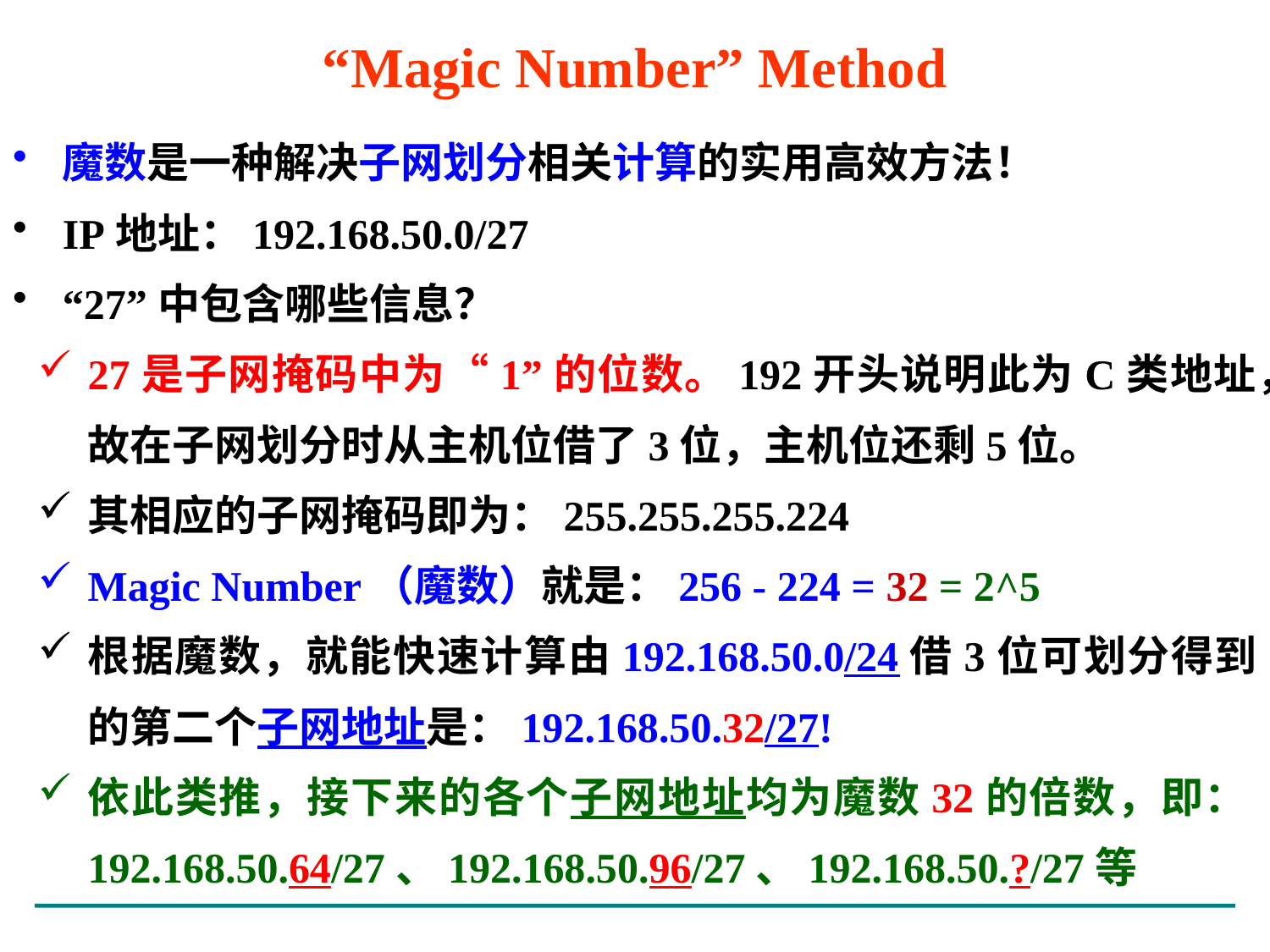

# “Magic Number” Method
魔数是一种解决子网划分相关计算的实用高效方法！
IP地址：192.168.50.0/27
“27”中包含哪些信息？
27是子网掩码中为“1”的位数。192开头说明此为C类地址，故在子网划分时从主机位借了3位，主机位还剩5位。
其相应的子网掩码即为：255.255.255.224
Magic Number（魔数）就是：256 - 224 = 32 = 2^5
根据魔数，就能快速计算由192.168.50.0/24借3位可划分得到的第二个子网地址是：192.168.50.32/27!
依此类推，接下来的各个子网地址均为魔数32的倍数，即：192.168.50.64/27、192.168.50.96/27、192.168.50.?/27等